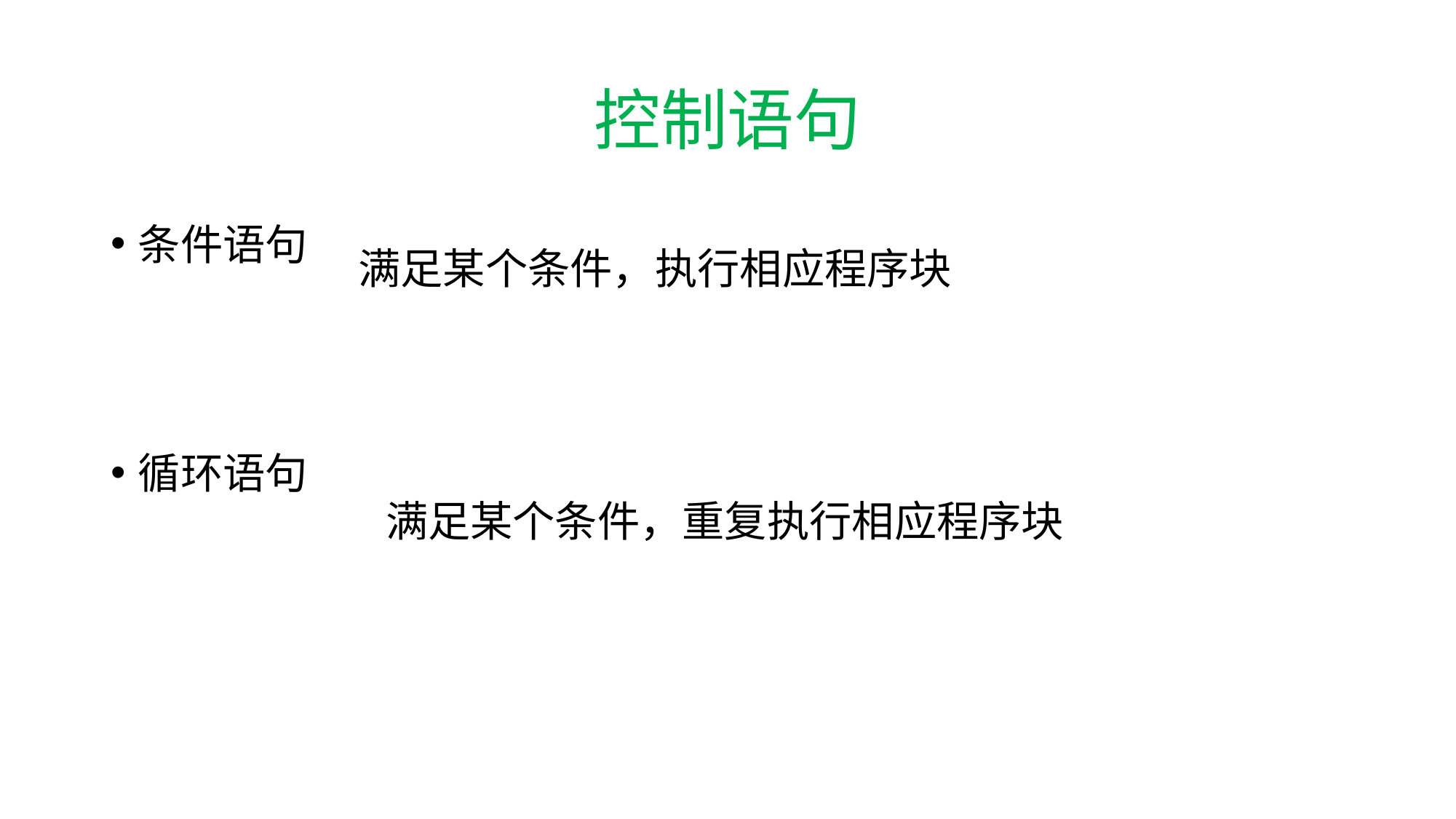

# 控制语句
条件语句

循环语句
满足某个条件，执行相应程序块
满足某个条件，重复执行相应程序块